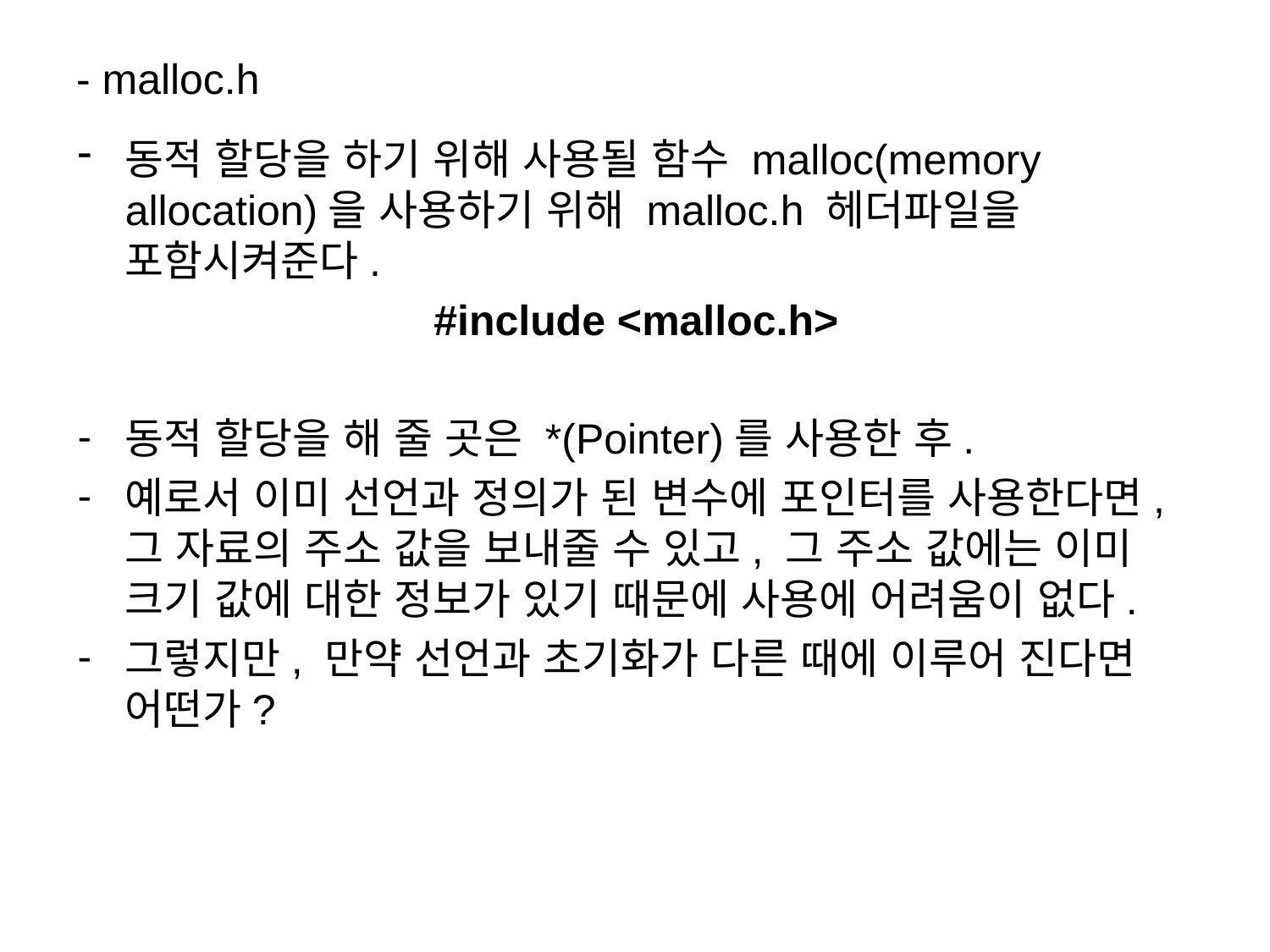

# - malloc.h
동적 할당을 하기 위해 사용될 함수 malloc(memory allocation)을 사용하기 위해 malloc.h 헤더파일을 포함시켜준다.
#include <malloc.h>

동적 할당을 해 줄 곳은 *(Pointer)를 사용한 후.
예로서 이미 선언과 정의가 된 변수에 포인터를 사용한다면, 그 자료의 주소 값을 보내줄 수 있고, 그 주소 값에는 이미 크기 값에 대한 정보가 있기 때문에 사용에 어려움이 없다.
그렇지만, 만약 선언과 초기화가 다른 때에 이루어 진다면 어떤가?